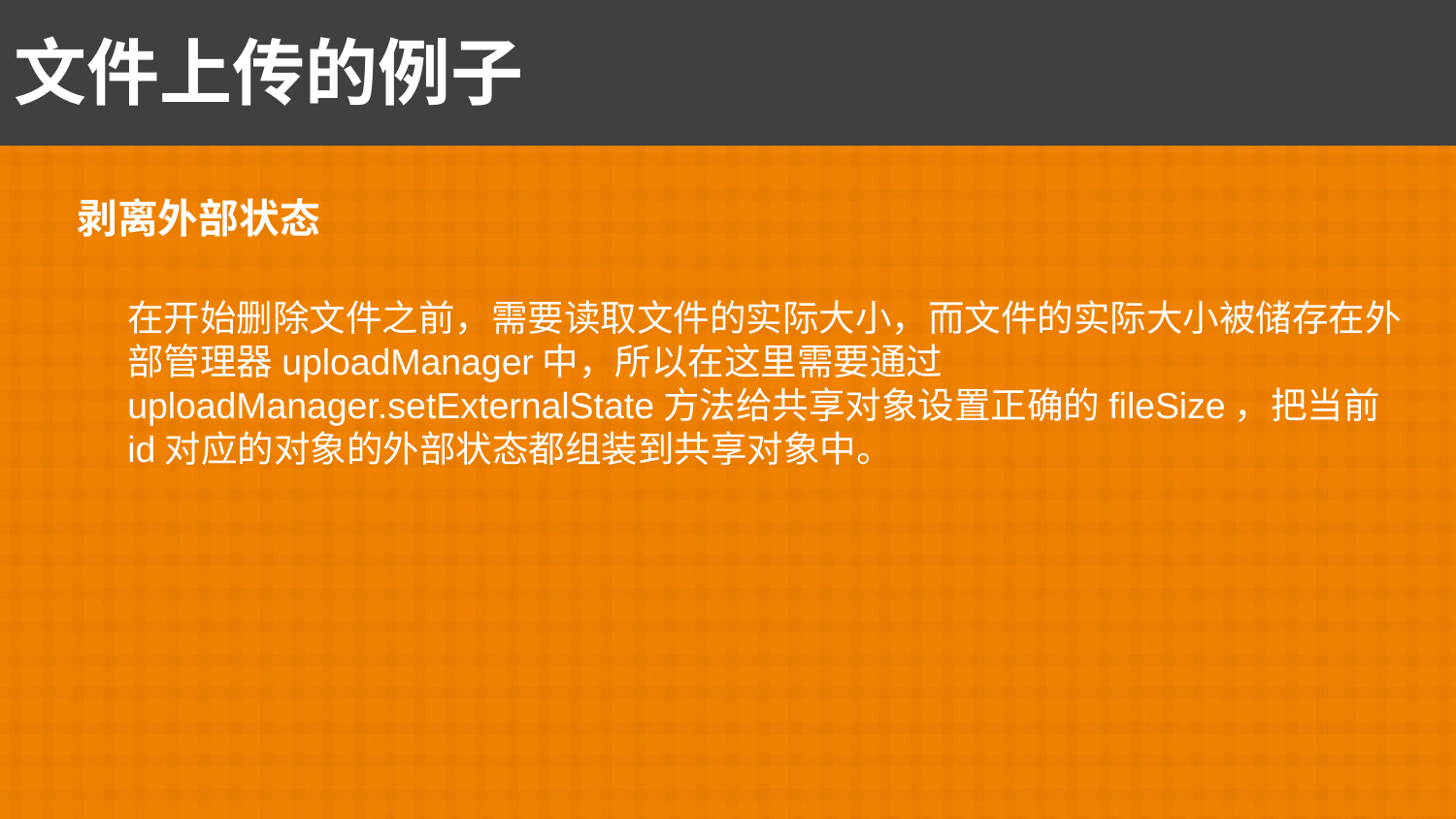

# 文件上传的例子
剥离外部状态
在开始删除文件之前，需要读取文件的实际大小，而文件的实际大小被储存在外部管理器uploadManager中，所以在这里需要通过uploadManager.setExternalState方法给共享对象设置正确的fileSize，把当前id对应的对象的外部状态都组装到共享对象中。